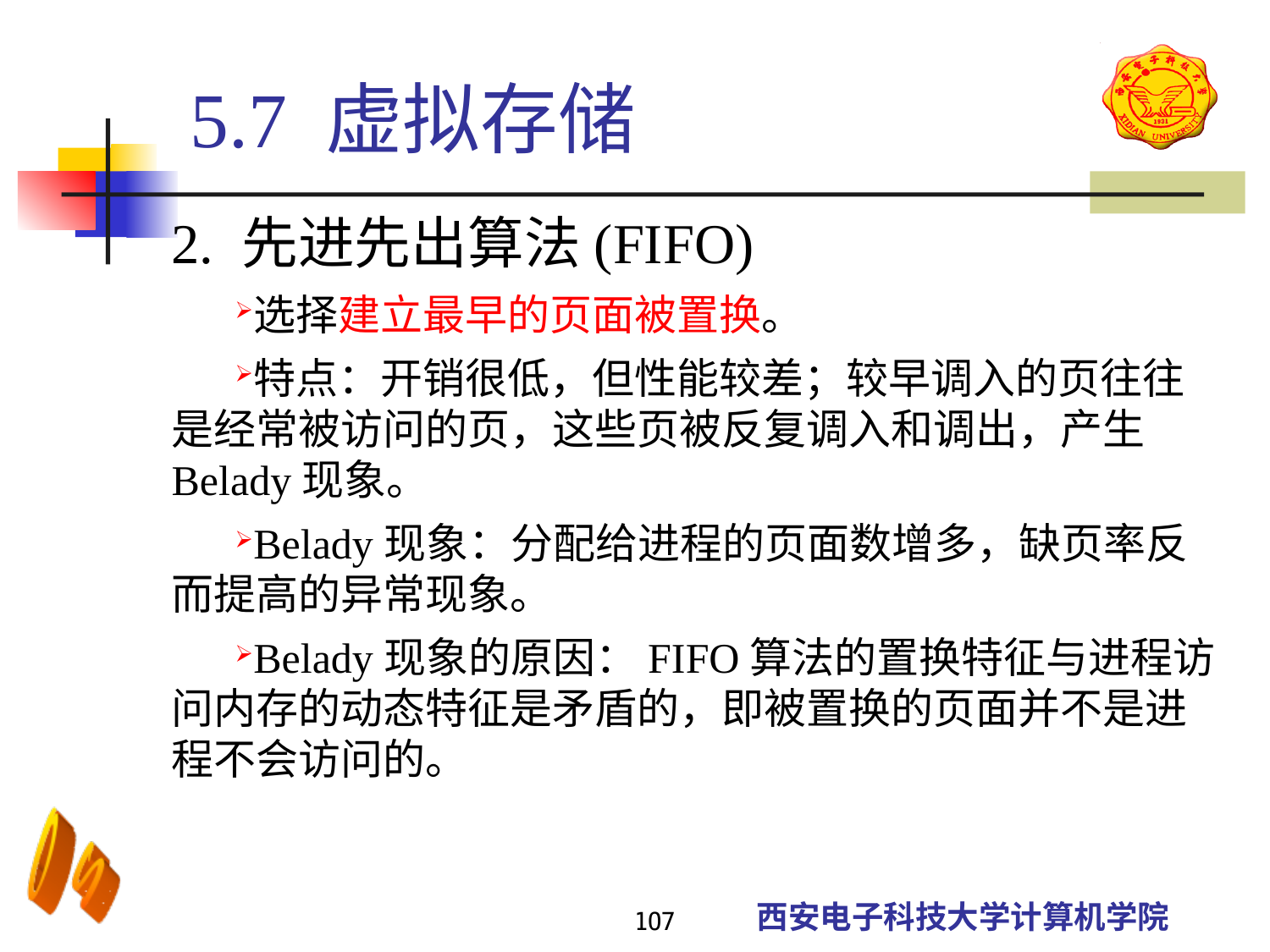

5.7 虚拟存储
2. 先进先出算法(FIFO)
选择建立最早的页面被置换。
特点：开销很低，但性能较差；较早调入的页往往是经常被访问的页，这些页被反复调入和调出，产生Belady现象。
Belady现象：分配给进程的页面数增多，缺页率反而提高的异常现象。
Belady现象的原因：FIFO算法的置换特征与进程访问内存的动态特征是矛盾的，即被置换的页面并不是进程不会访问的。
107